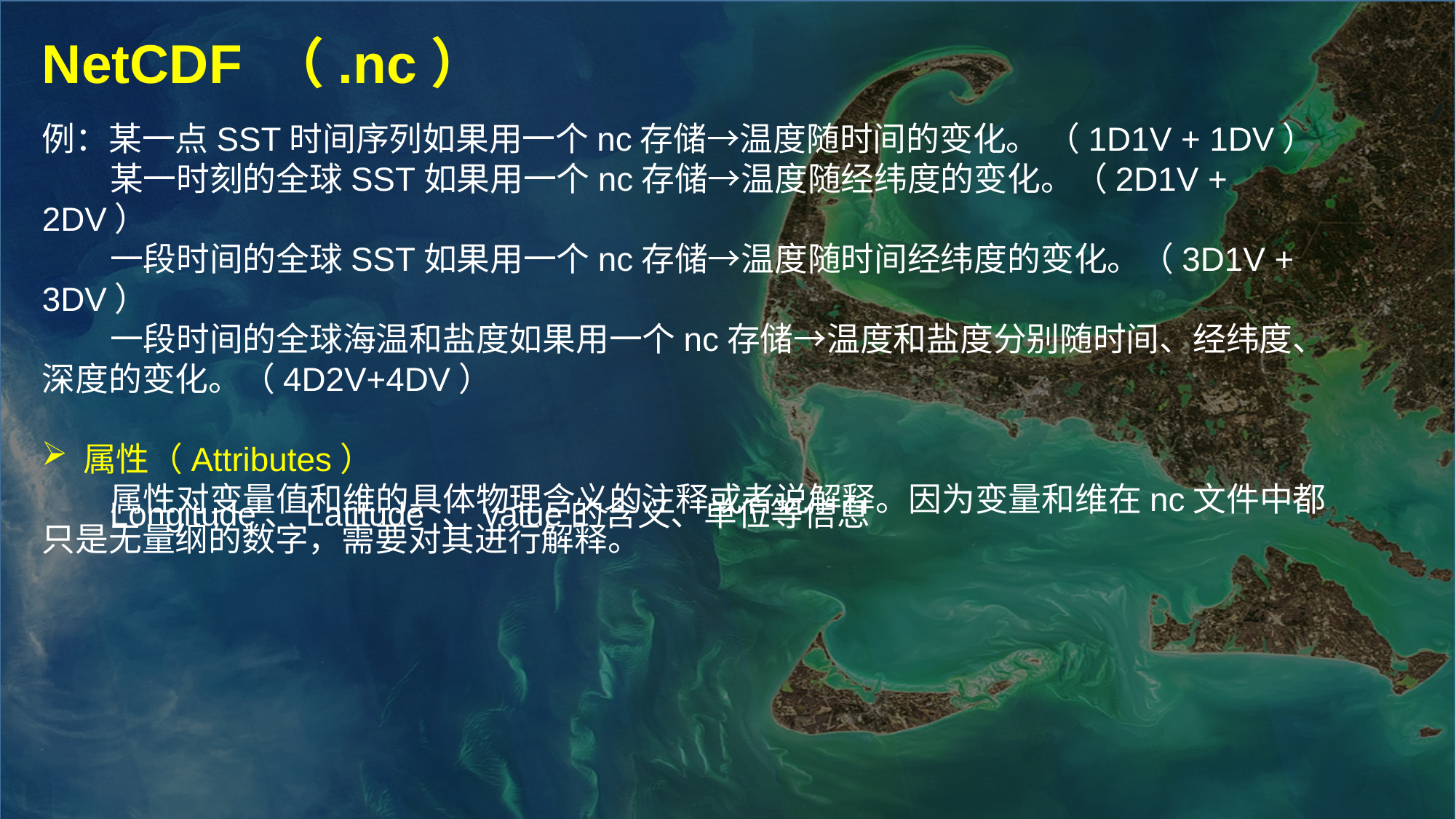

NetCDF （.nc）
例：某一点SST时间序列如果用一个nc存储→温度随时间的变化。 （1D1V + 1DV）
        某一时刻的全球SST如果用一个nc存储→温度随经纬度的变化。（2D1V + 2DV）
        一段时间的全球SST如果用一个nc存储→温度随时间经纬度的变化。（3D1V + 3DV）
        一段时间的全球海温和盐度如果用一个nc存储→温度和盐度分别随时间、经纬度、深度的变化。（4D2V+4DV）

属性（Attributes）
        属性对变量值和维的具体物理含义的注释或者说解释。因为变量和维在nc文件中都只是无量纲的数字，需要对其进行解释。
Longitude、Latitude 、value的含义、单位等信息